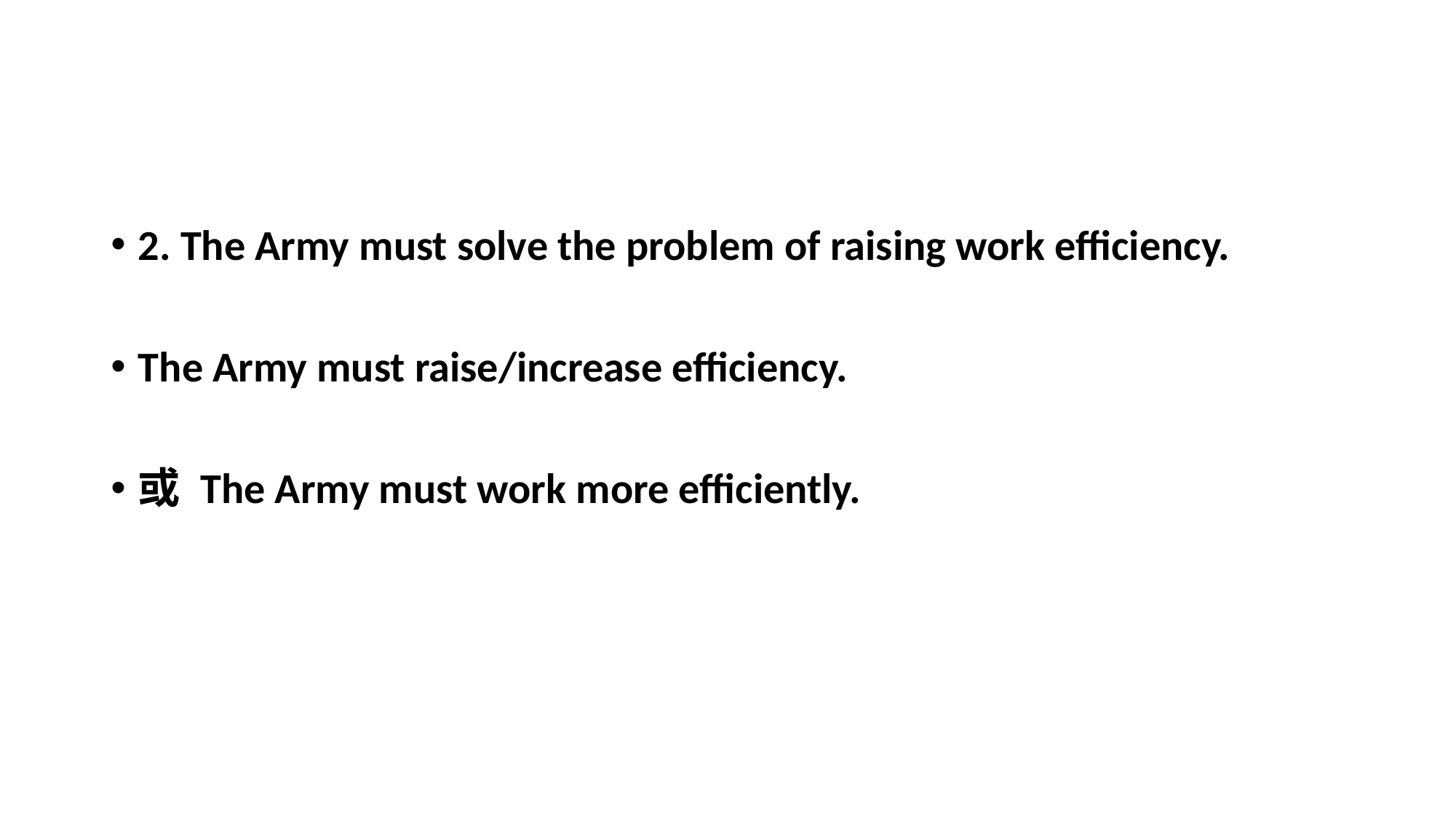

#
2. The Army must solve the problem of raising work efficiency.

The Army must raise/increase efficiency.

或 The Army must work more efficiently.